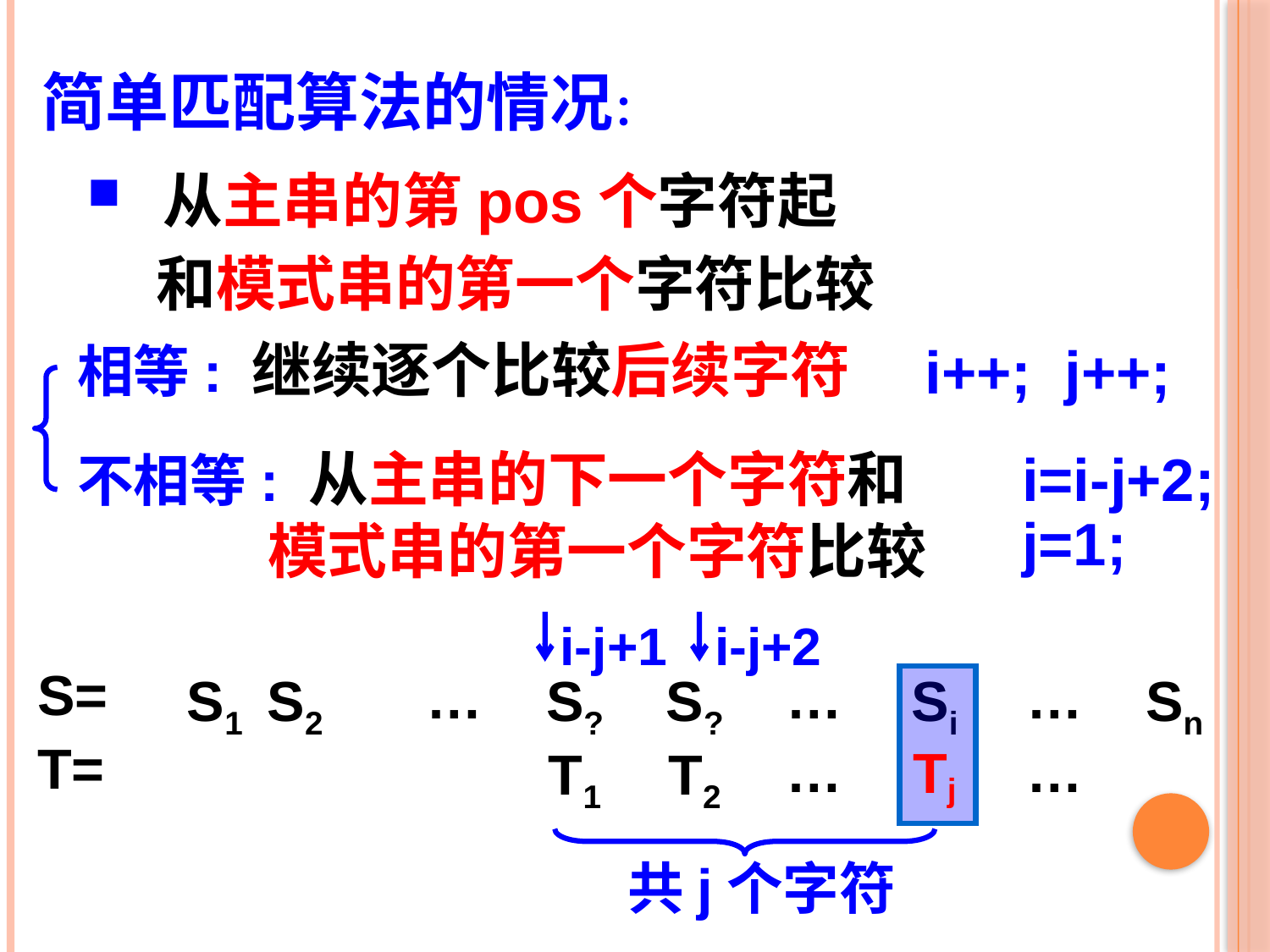

简单匹配算法的情况：
  从主串的第pos个字符起
    和模式串的第一个字符比较
相等: 继续逐个比较后续字符
i++;  j++;

不相等: 从主串的下一个字符和
             模式串的第一个字符比较
i=i-j+2;
j=1;
i-j+1

i-j+2

S=
S1
S2
…
S?
S?
…
Si
…
Sn

T=
T1
T2
…
Tj
…

共j个字符